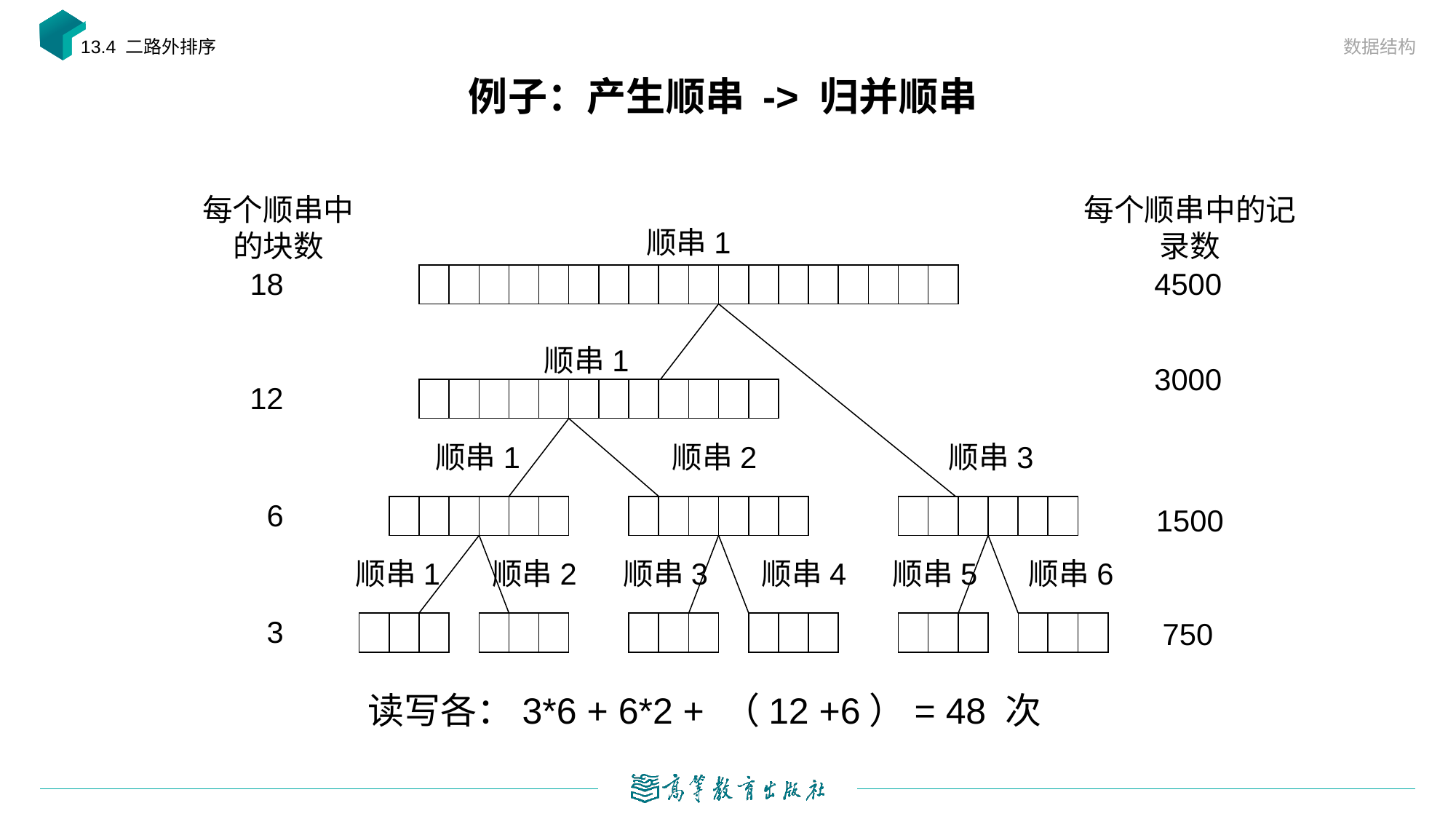

数据结构
13.4 二路外排序
# 例子：产生顺串 -> 归并顺串
每个顺串中的块数
每个顺串中的记录数
顺串1
18

4500

顺串1
3000
12

顺串1
顺串2
顺串3
6

1500

顺串1
顺串2
顺串3
顺串4
顺串5
顺串6
3

750
读写各：3*6 + 6*2 + （12 +6）= 48 次